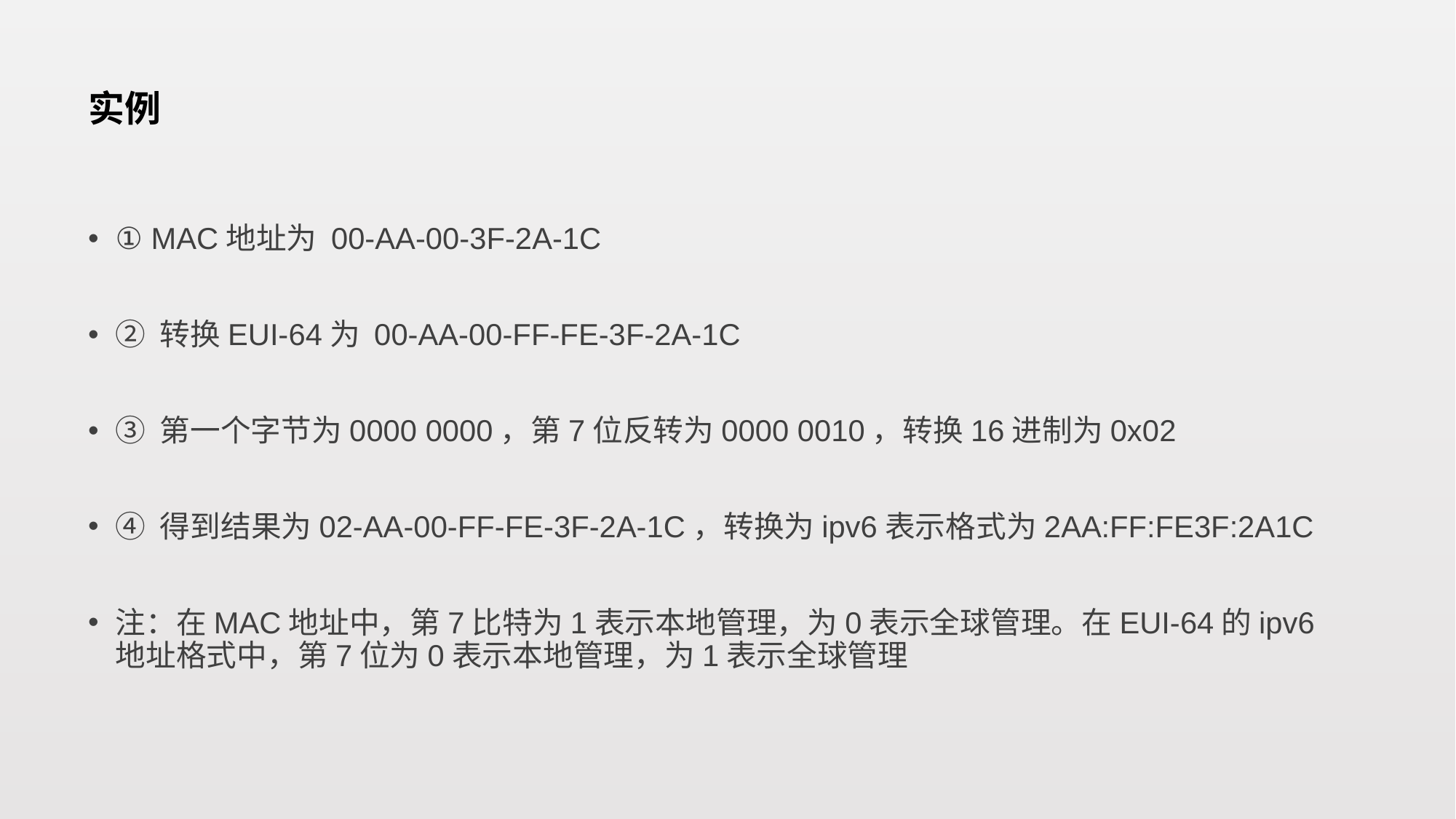

# 实例
① MAC地址为 00-AA-00-3F-2A-1C

② 转换EUI-64为 00-AA-00-FF-FE-3F-2A-1C

③ 第一个字节为0000 0000，第7位反转为0000 0010，转换16进制为0x02

④ 得到结果为02-AA-00-FF-FE-3F-2A-1C，转换为ipv6表示格式为2AA:FF:FE3F:2A1C

注：在MAC地址中，第7比特为1表示本地管理，为0表示全球管理。在EUI-64的ipv6地址格式中，第7位为0表示本地管理，为1表示全球管理